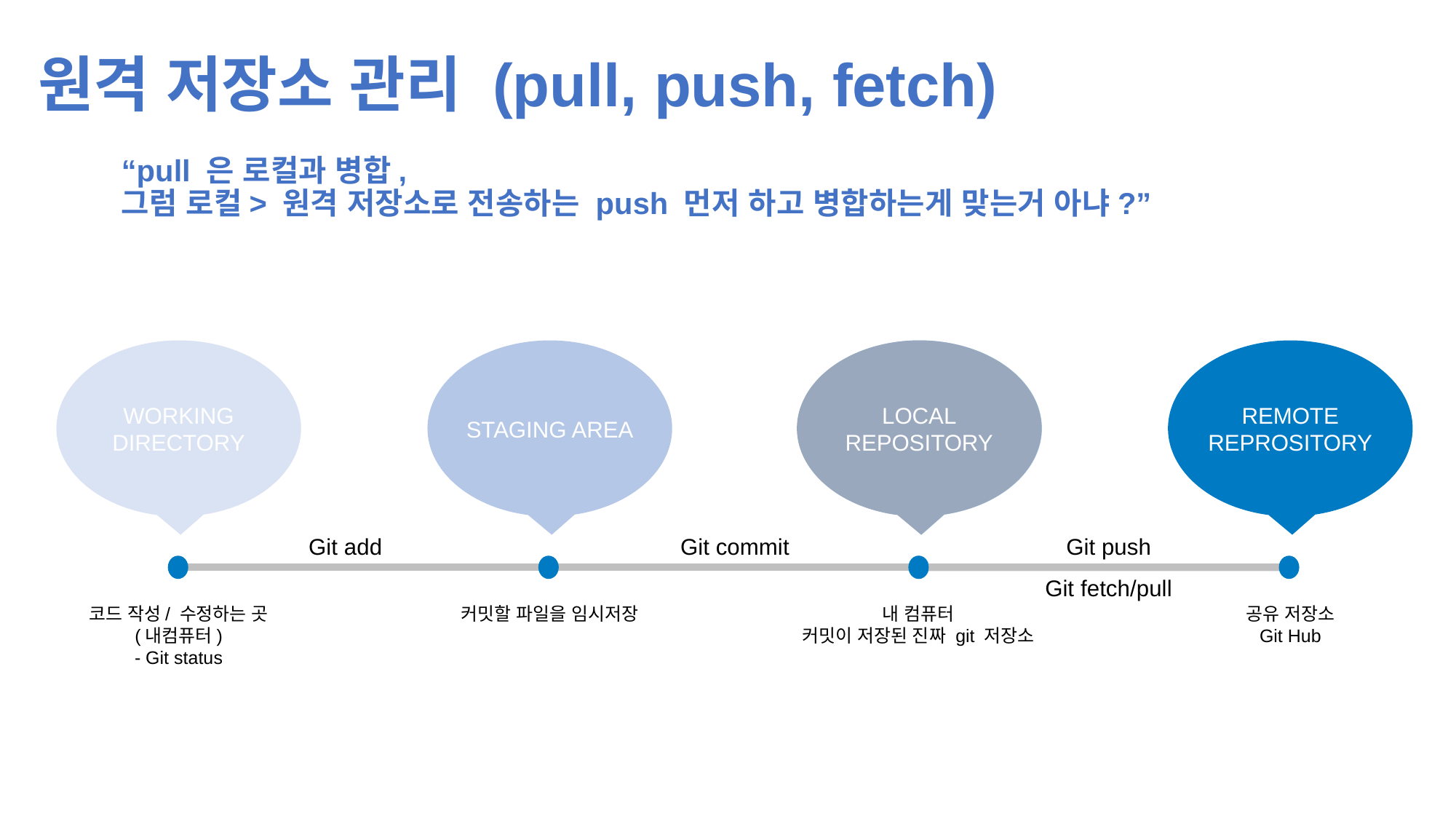

원격 저장소 관리 (pull, push, fetch)
“pull 은 로컬과 병합,
그럼 로컬> 원격 저장소로 전송하는 push 먼저 하고 병합하는게 맞는거 아냐?”

WORKING DIRECTORY
STAGING AREA
3

LOCAL
REPOSITORY
REMOTE REPROSITORY

Git add
Git commit
Git push
Git fetch/pull
코드 작성/ 수정하는 곳
(내컴퓨터)
- Git status
커밋할 파일을 임시저장
내 컴퓨터
커밋이 저장된 진짜 git 저장소
공유 저장소
Git Hub